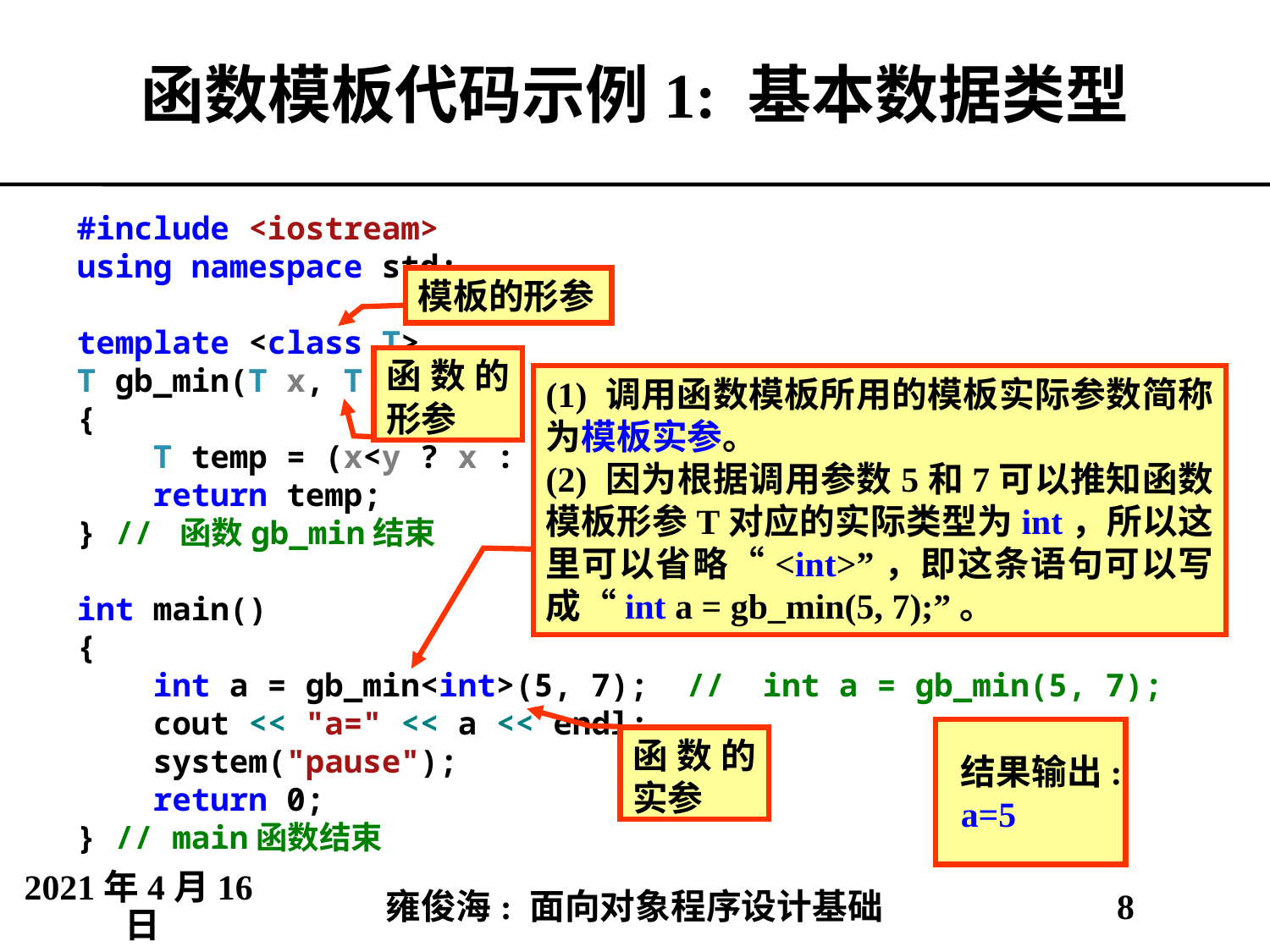

# 函数模板代码示例1: 基本数据类型

#include <iostream>
using namespace std;

template <class T>
T gb_min(T x, T y)
{
    T temp = (x<y ? x : y);
    return temp;
} // 函数gb_min结束

int main()
{
    int a = gb_min<int>(5, 7);  //  int a = gb_min(5, 7);
    cout << "a=" << a << endl;
    system("pause");
    return 0;
} // main函数结束
模板的形参
函数的形参
(1) 调用函数模板所用的模板实际参数简称为模板实参。
(2) 因为根据调用参数5和7可以推知函数模板形参T对应的实际类型为int，所以这里可以省略“<int>”，即这条语句可以写成“int a = gb_min(5, 7);”。
结果输出:
a=5
函数的实参
2021年4月16日
雍俊海: 面向对象程序设计基础
8